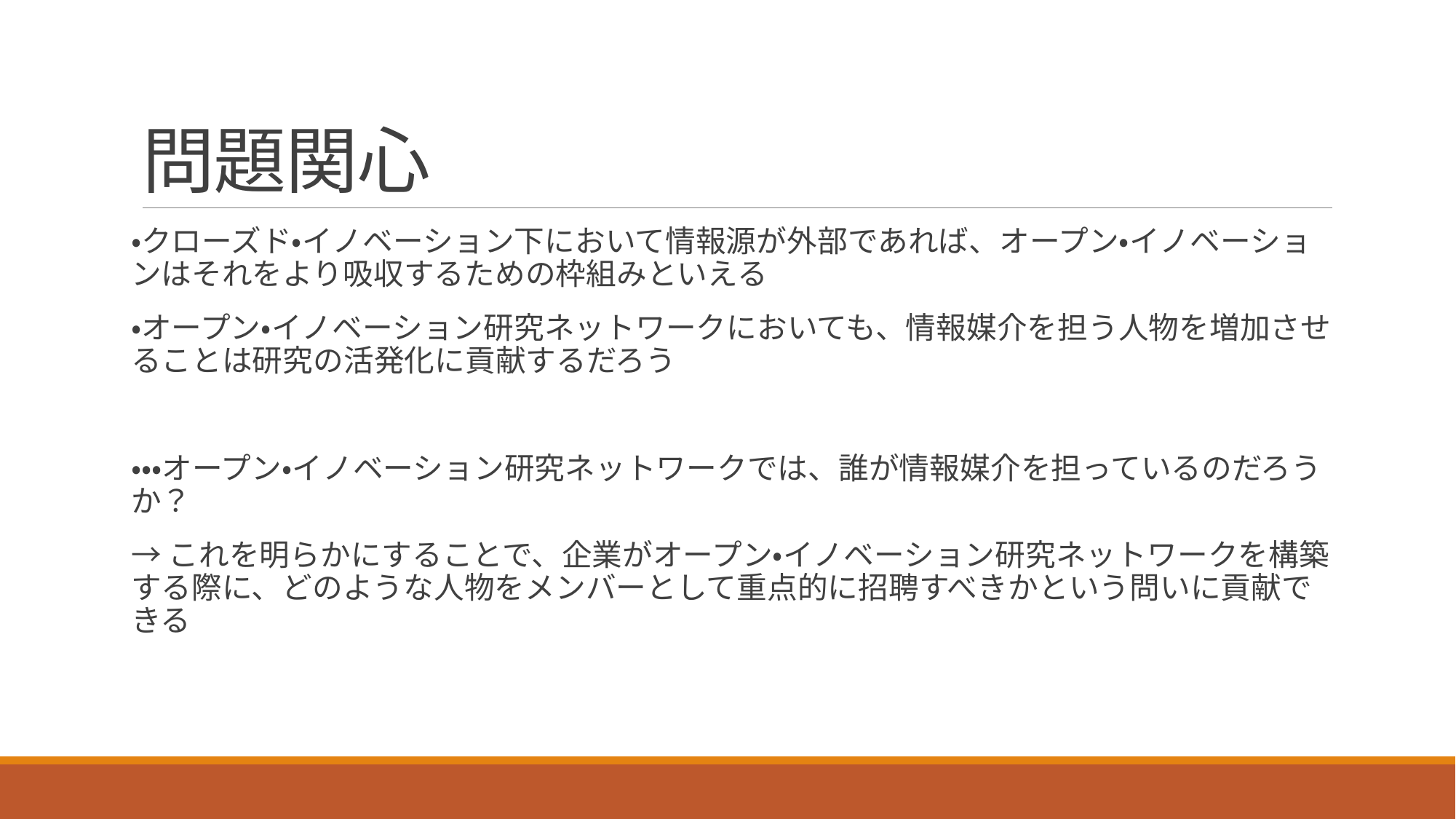

# 問題関心
・クローズド・イノベーション下において情報源が外部であれば、オープン・イノベーションはそれをより吸収するための枠組みといえる
・オープン・イノベーション研究ネットワークにおいても、情報媒介を担う人物を増加させることは研究の活発化に貢献するだろう

・・・オープン・イノベーション研究ネットワークでは、誰が情報媒介を担っているのだろうか？
→これを明らかにすることで、企業がオープン・イノベーション研究ネットワークを構築する際に、どのような人物をメンバーとして重点的に招聘すべきかという問いに貢献できる